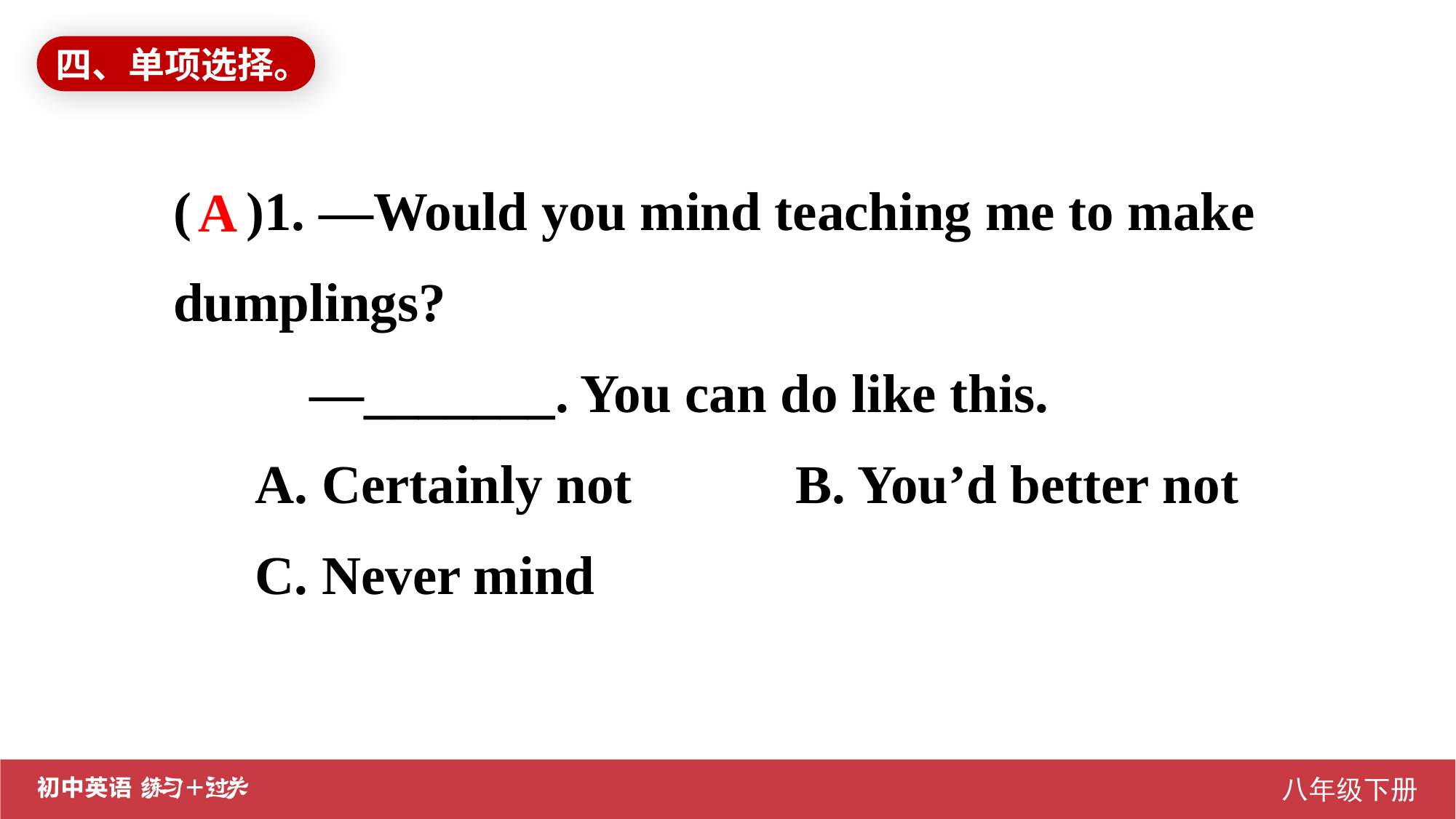

四、单项选择。
(    )1. —Would you mind teaching me to make dumplings?
          —_______. You can do like this.
      A. Certainly not            B. You’d better not
      C. Never mind
A